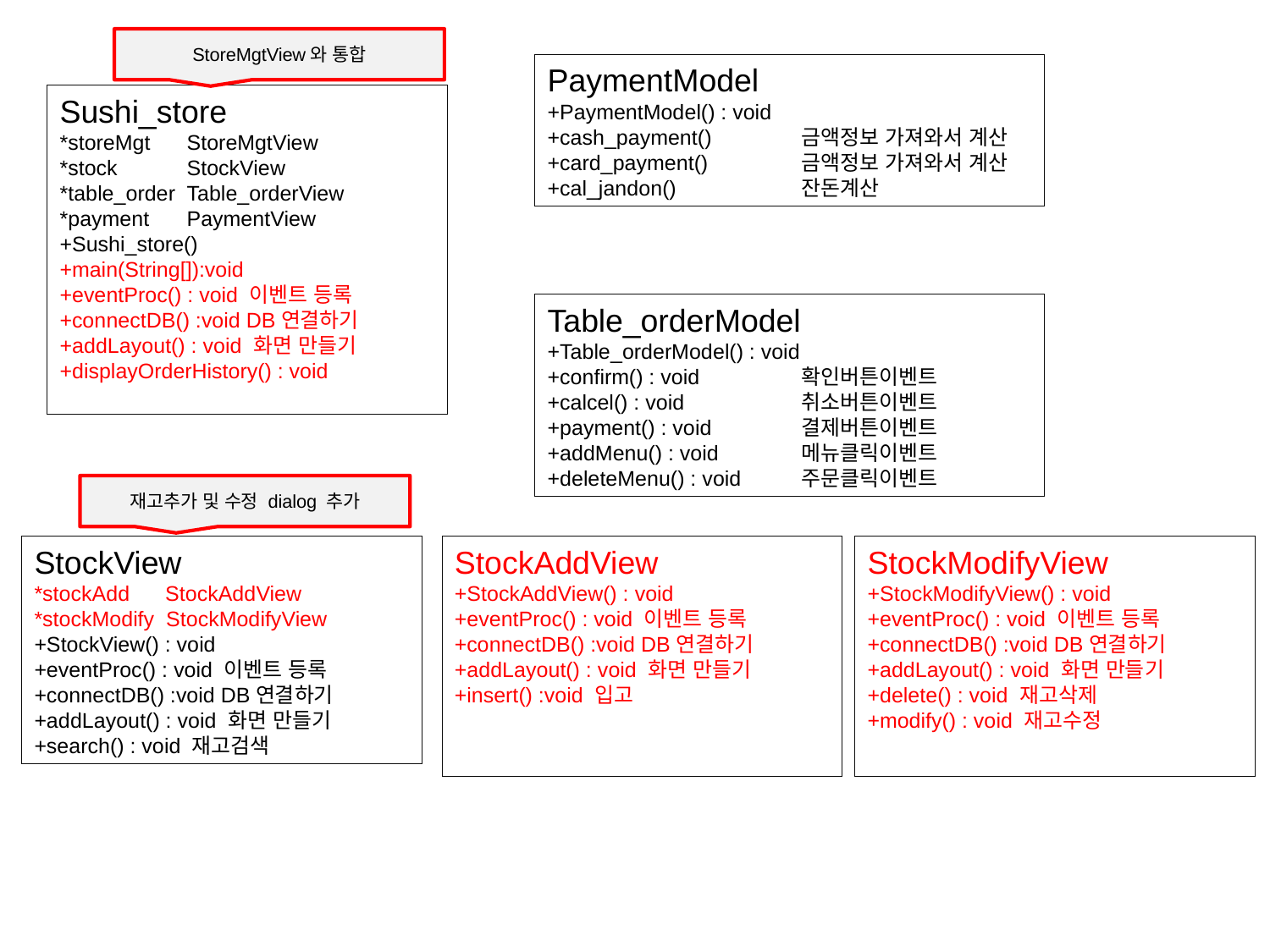

StoreMgtView와 통합
PaymentModel
+PaymentModel() : void
+cash_payment()	금액정보 가져와서 계산
+card_payment()	금액정보 가져와서 계산
+cal_jandon()	잔돈계산
Sushi_store
*storeMgt	StoreMgtView
*stock	StockView
*table_order	Table_orderView
*payment	PaymentView
+Sushi_store()
+main(String[]):void
+eventProc() : void 이벤트 등록
+connectDB() :void DB연결하기
+addLayout() : void 화면 만들기
+displayOrderHistory() : void

Table_orderModel
+Table_orderModel() : void
+confirm() : void	확인버튼이벤트
+calcel() : void	취소버튼이벤트
+payment() : void	결제버튼이벤트
+addMenu() : void	메뉴클릭이벤트
+deleteMenu() : void	주문클릭이벤트
재고추가 및 수정 dialog 추가
StockView
*stockAdd      StockAddView
*stockModify  StockModifyView
+StockView() : void
+eventProc() : void 이벤트 등록
+connectDB() :void DB연결하기
+addLayout() : void 화면 만들기
+search() : void 재고검색
StockAddView
+StockAddView() : void
+eventProc() : void 이벤트 등록
+connectDB() :void DB연결하기
+addLayout() : void 화면 만들기
+insert() :void 입고

StockModifyView
+StockModifyView() : void
+eventProc() : void 이벤트 등록
+connectDB() :void DB연결하기
+addLayout() : void 화면 만들기
+delete() : void 재고삭제
+modify() : void 재고수정